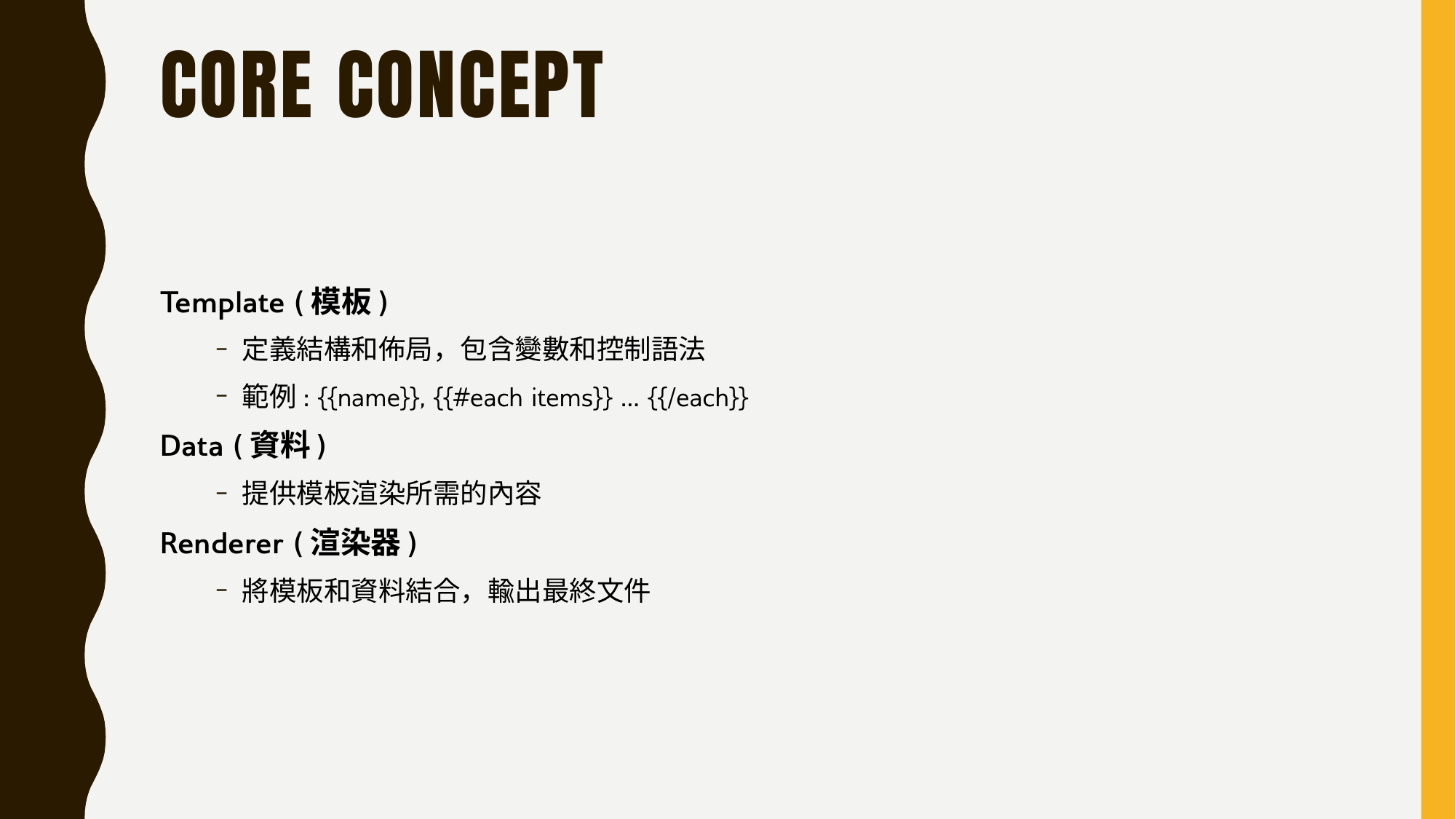

# Core concept
Template (模板)
定義結構和佈局，包含變數和控制語法
範例: {{name}}, {{#each items}} ... {{/each}}
Data (資料)
提供模板渲染所需的內容
Renderer (渲染器)
將模板和資料結合，輸出最終文件